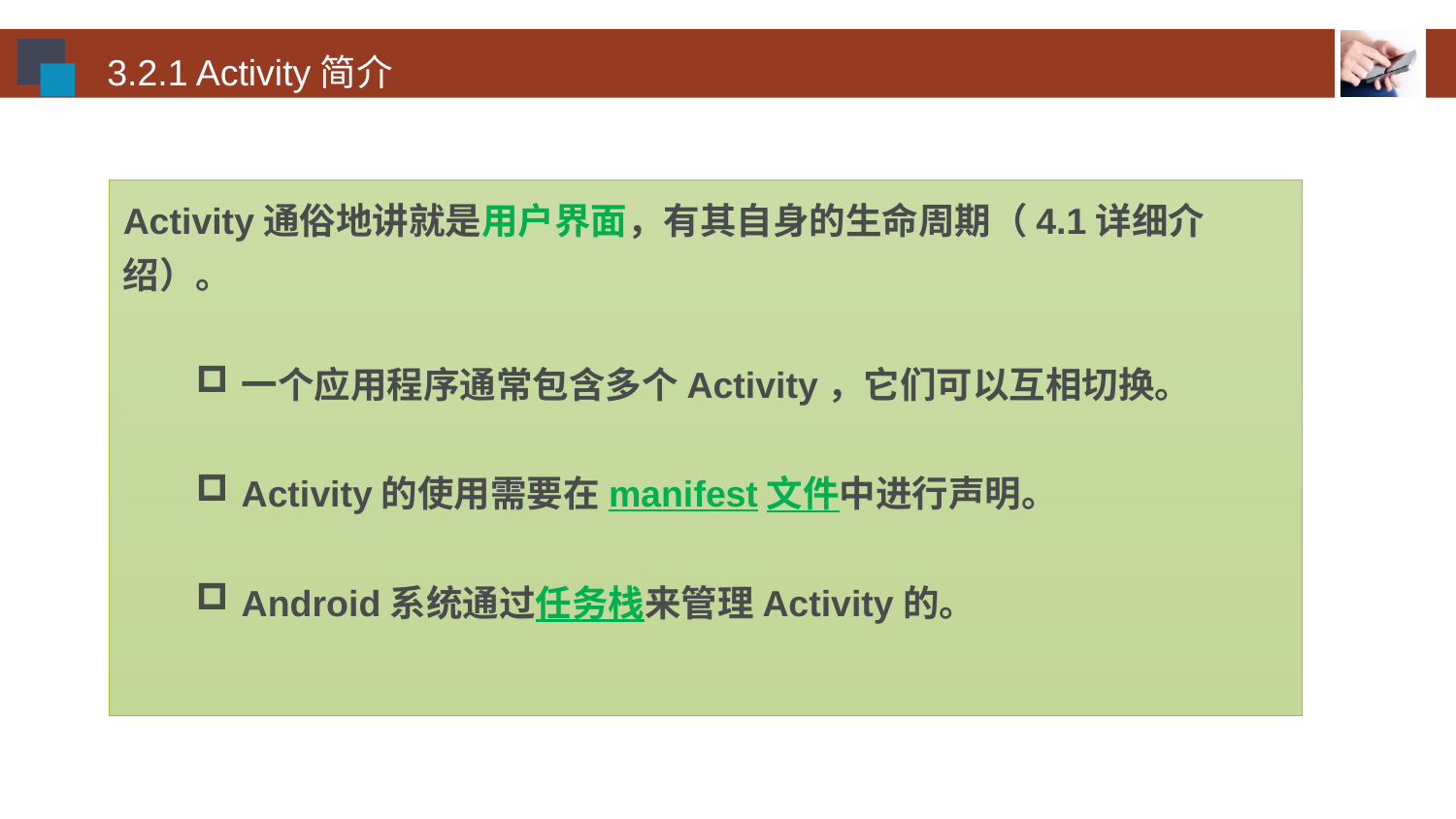

3.2.1 Activity简介
Activity通俗地讲就是用户界面，有其自身的生命周期（4.1详细介绍）。

一个应用程序通常包含多个Activity，它们可以互相切换。

Activity的使用需要在manifest文件中进行声明。

Android系统通过任务栈来管理Activity的。